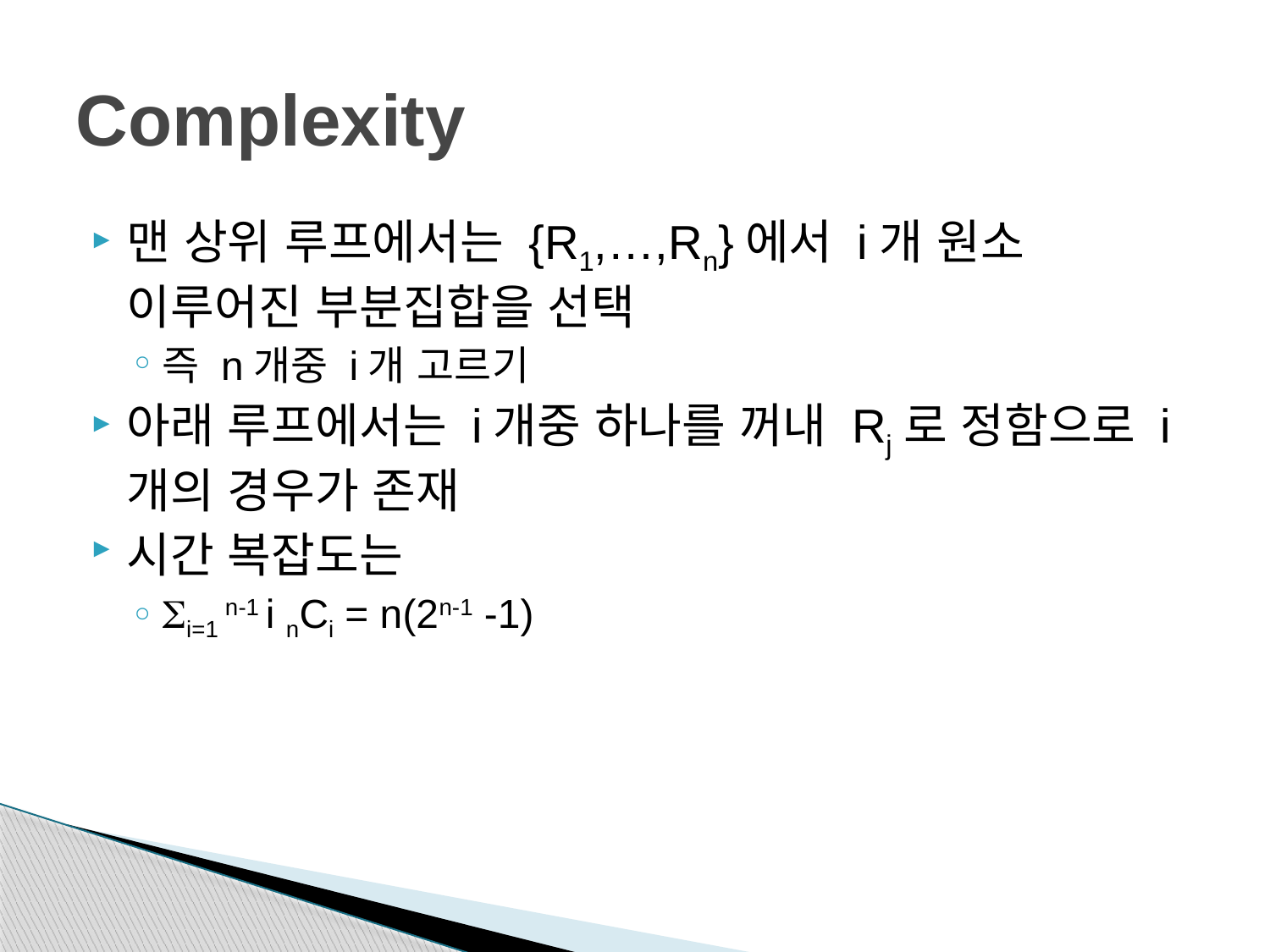

# Complexity
맨 상위 루프에서는 {R1,…,Rn}에서 i개 원소 이루어진 부분집합을 선택
즉 n개중 i개 고르기
아래 루프에서는 i개중 하나를 꺼내 Rj로 정함으로 i개의 경우가 존재
시간 복잡도는
Σi=1 n-1 i nCi = n(2n-1 -1)